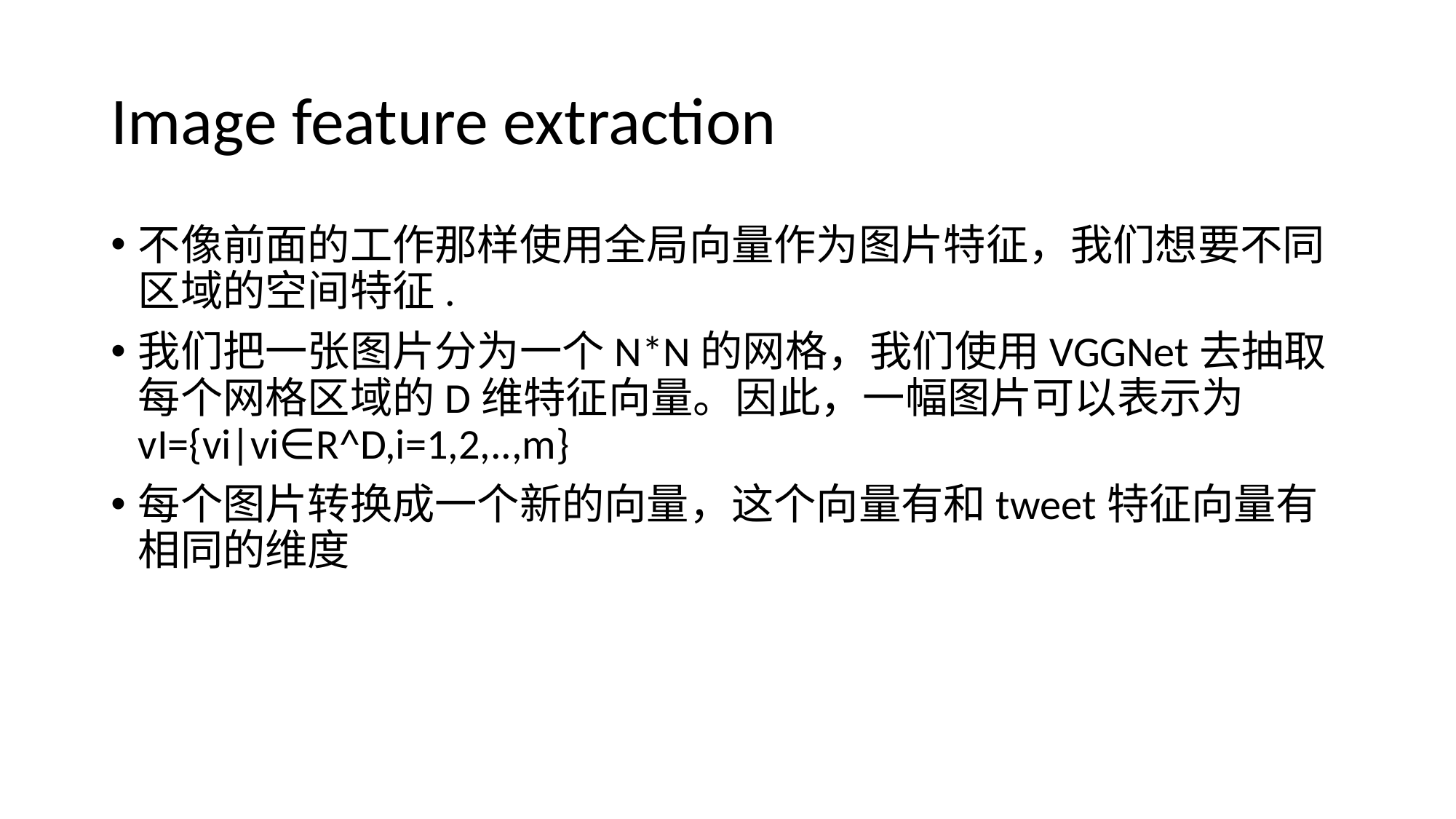

# Image feature extraction
不像前面的工作那样使用全局向量作为图片特征，我们想要不同区域的空间特征.
我们把一张图片分为一个N*N的网格，我们使用VGGNet去抽取每个网格区域的D维特征向量。因此，一幅图片可以表示为vI={vi|vi∈R^D,i=1,2,..,m}
每个图片转换成一个新的向量，这个向量有和tweet特征向量有相同的维度